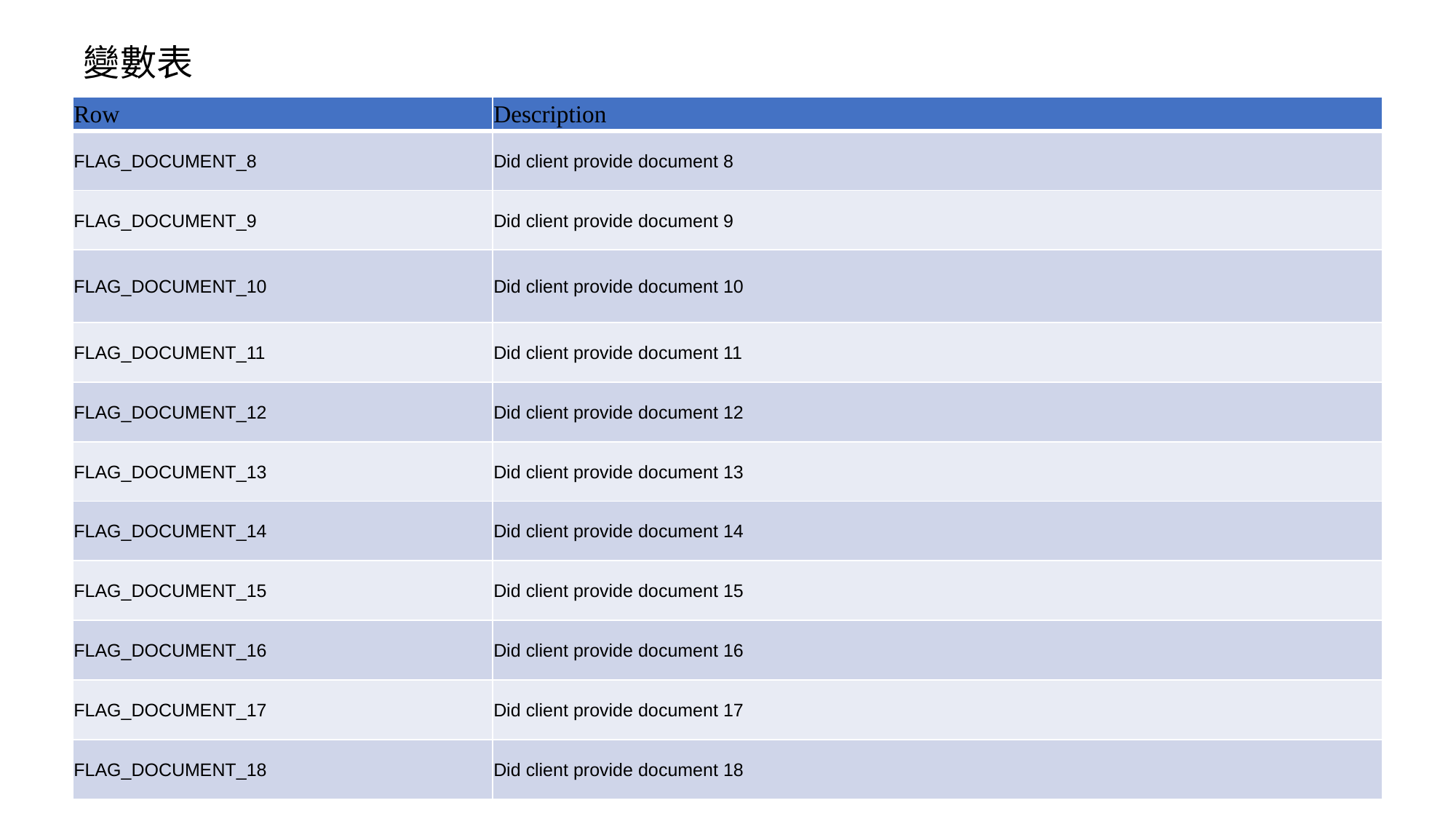

變數表
| Row | Description |
| --- | --- |
| FLAG\_DOCUMENT\_8 | Did client provide document 8 |
| FLAG\_DOCUMENT\_9 | Did client provide document 9 |
| FLAG\_DOCUMENT\_10 | Did client provide document 10 |
| FLAG\_DOCUMENT\_11 | Did client provide document 11 |
| FLAG\_DOCUMENT\_12 | Did client provide document 12 |
| FLAG\_DOCUMENT\_13 | Did client provide document 13 |
| FLAG\_DOCUMENT\_14 | Did client provide document 14 |
| FLAG\_DOCUMENT\_15 | Did client provide document 15 |
| FLAG\_DOCUMENT\_16 | Did client provide document 16 |
| FLAG\_DOCUMENT\_17 | Did client provide document 17 |
| FLAG\_DOCUMENT\_18 | Did client provide document 18 |